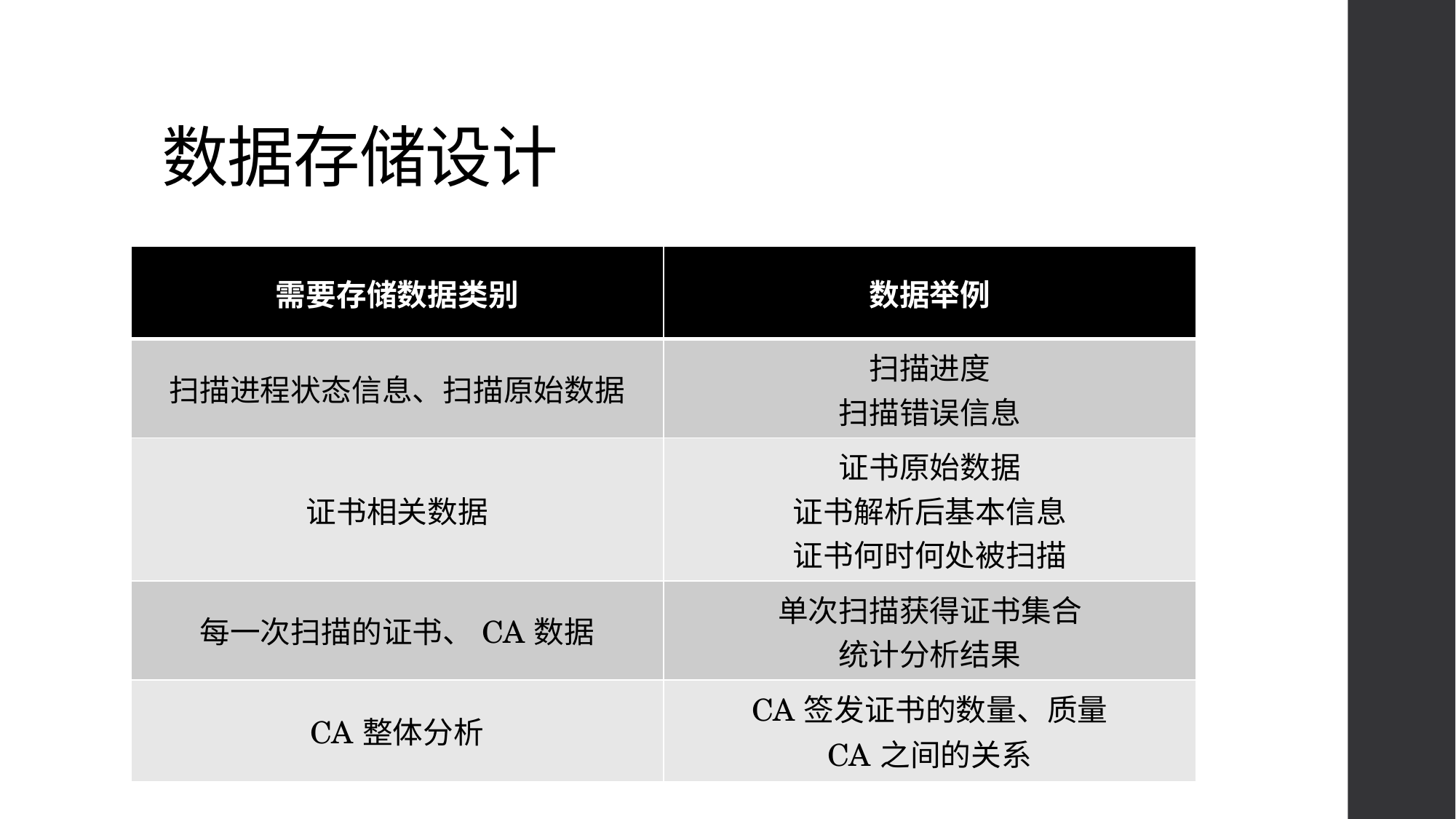

# 数据存储设计

| 需要存储数据类别 | 数据举例 |
| --- | --- |
| 扫描进程状态信息、扫描原始数据 | 扫描进度 扫描错误信息 |
| 证书相关数据 | 证书原始数据 证书解析后基本信息 证书何时何处被扫描 |
| 每一次扫描的证书、CA数据 | 单次扫描获得证书集合 统计分析结果 |
| CA整体分析 | CA签发证书的数量、质量 CA之间的关系 |